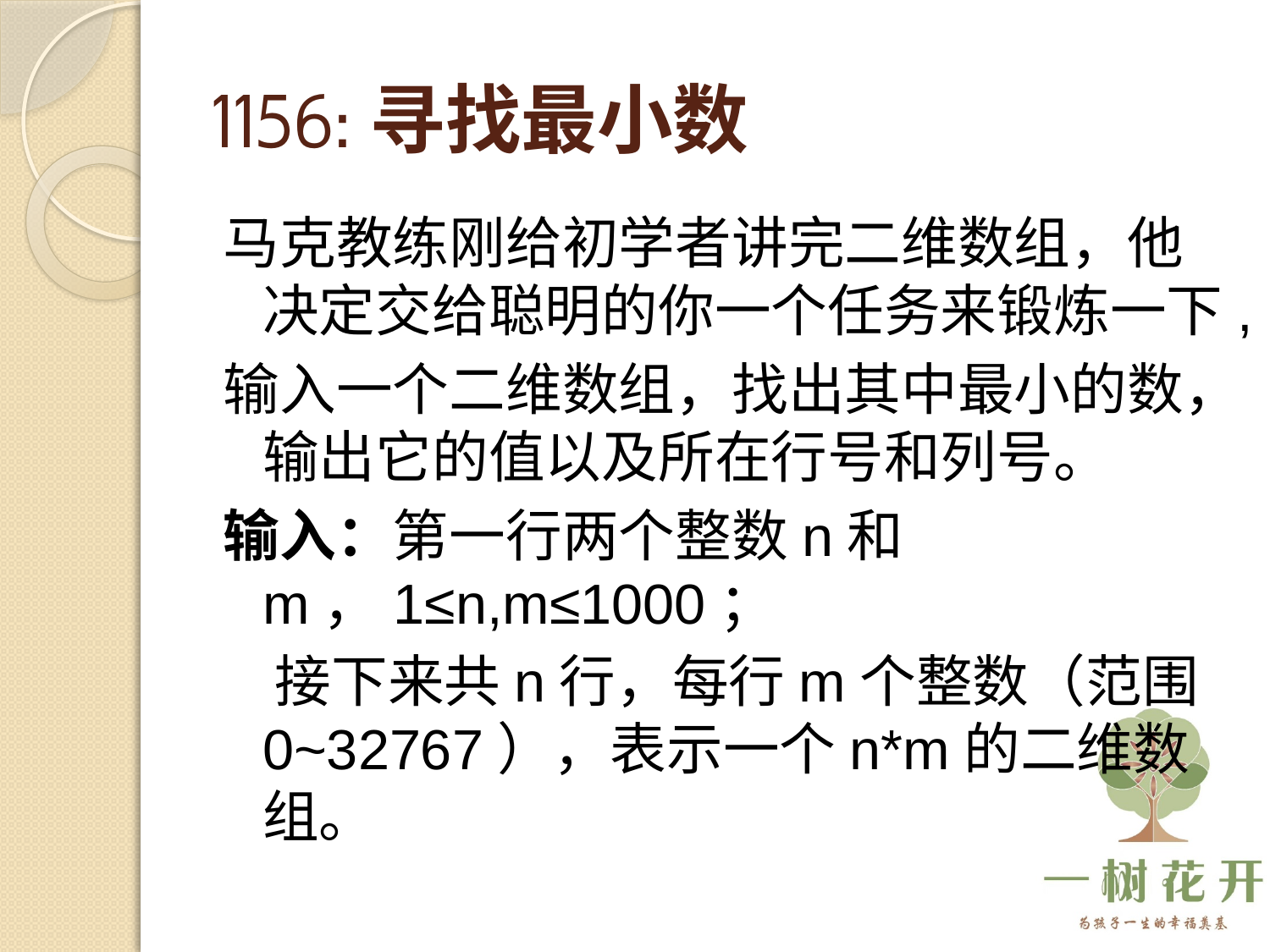

# 1156:寻找最小数
马克教练刚给初学者讲完二维数组，他决定交给聪明的你一个任务来锻炼一下,
输入一个二维数组，找出其中最小的数，输出它的值以及所在行号和列号。
输入：第一行两个整数n和m，1≤n,m≤1000；
   接下来共n行，每行m个整数（范围0~32767），表示一个n*m的二维数组。